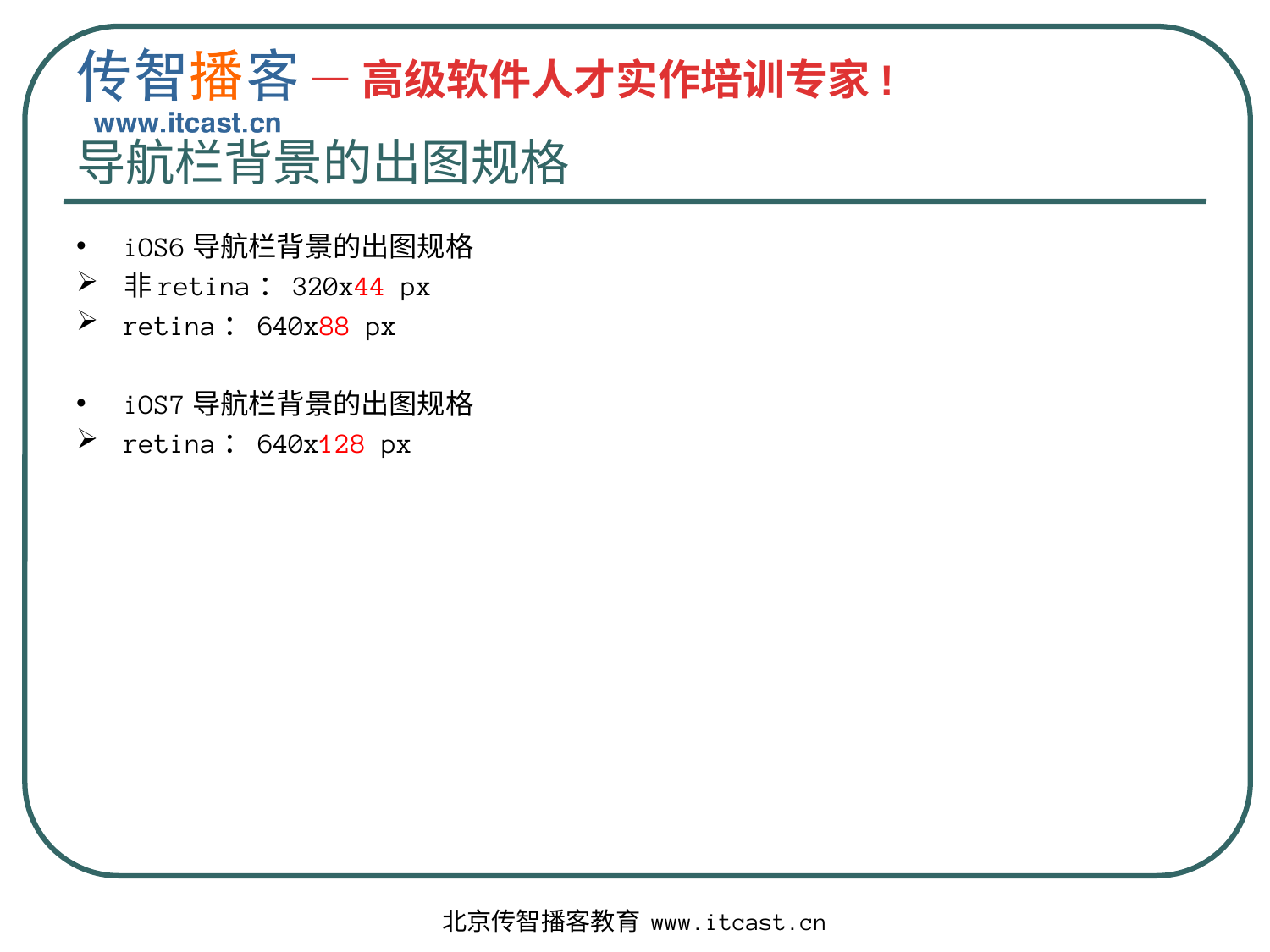

# 导航栏背景的出图规格
iOS6导航栏背景的出图规格
非retina：320x44 px
retina：640x88 px

iOS7导航栏背景的出图规格
retina：640x128 px